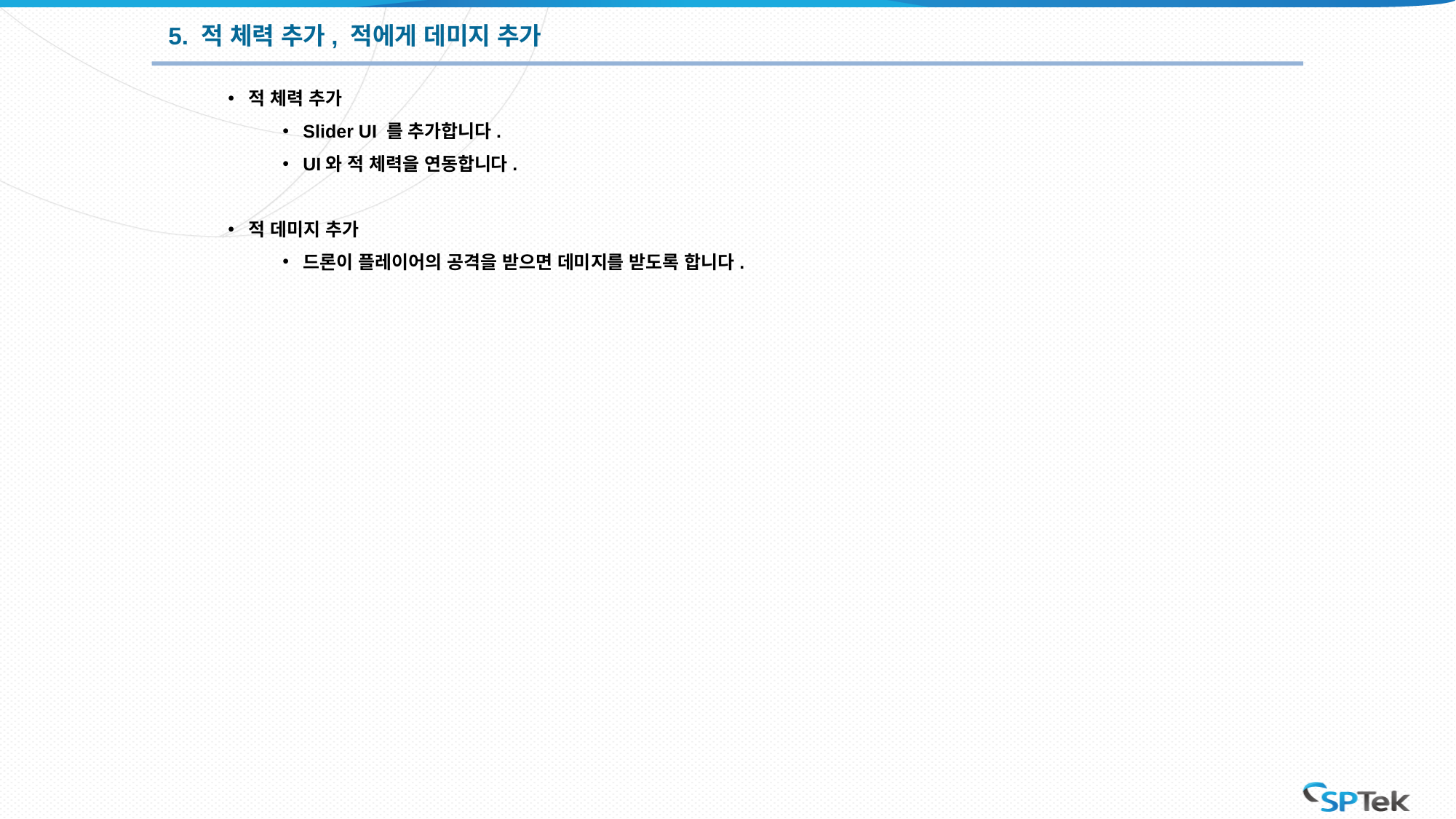

5. 적 체력 추가, 적에게 데미지 추가

적 체력 추가
Slider UI 를 추가합니다.
UI와 적 체력을 연동합니다.

적 데미지 추가
드론이 플레이어의 공격을 받으면 데미지를 받도록 합니다.